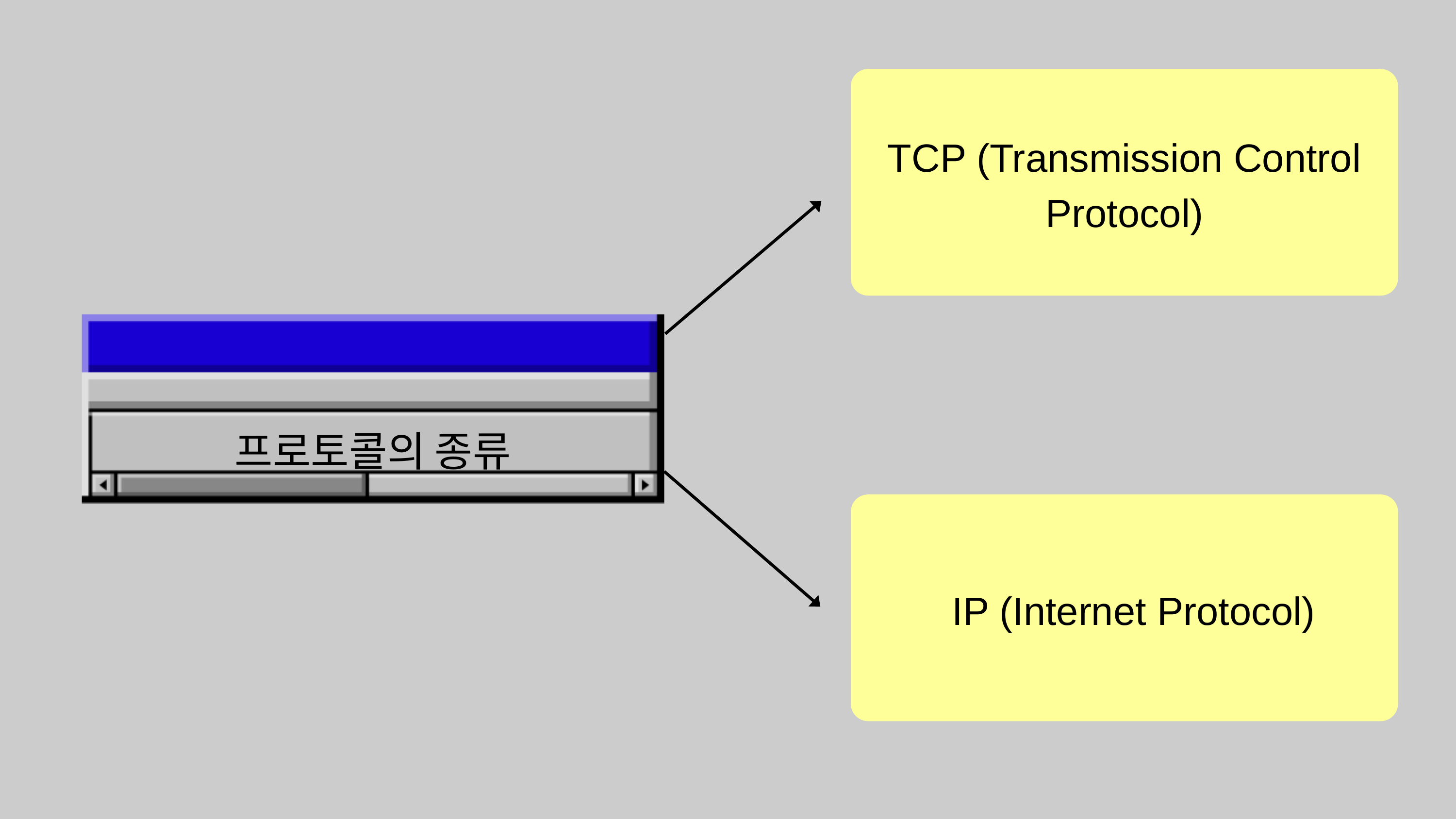

TCP (Transmission Control Protocol)

프로토콜의 종류

IP (Internet Protocol)